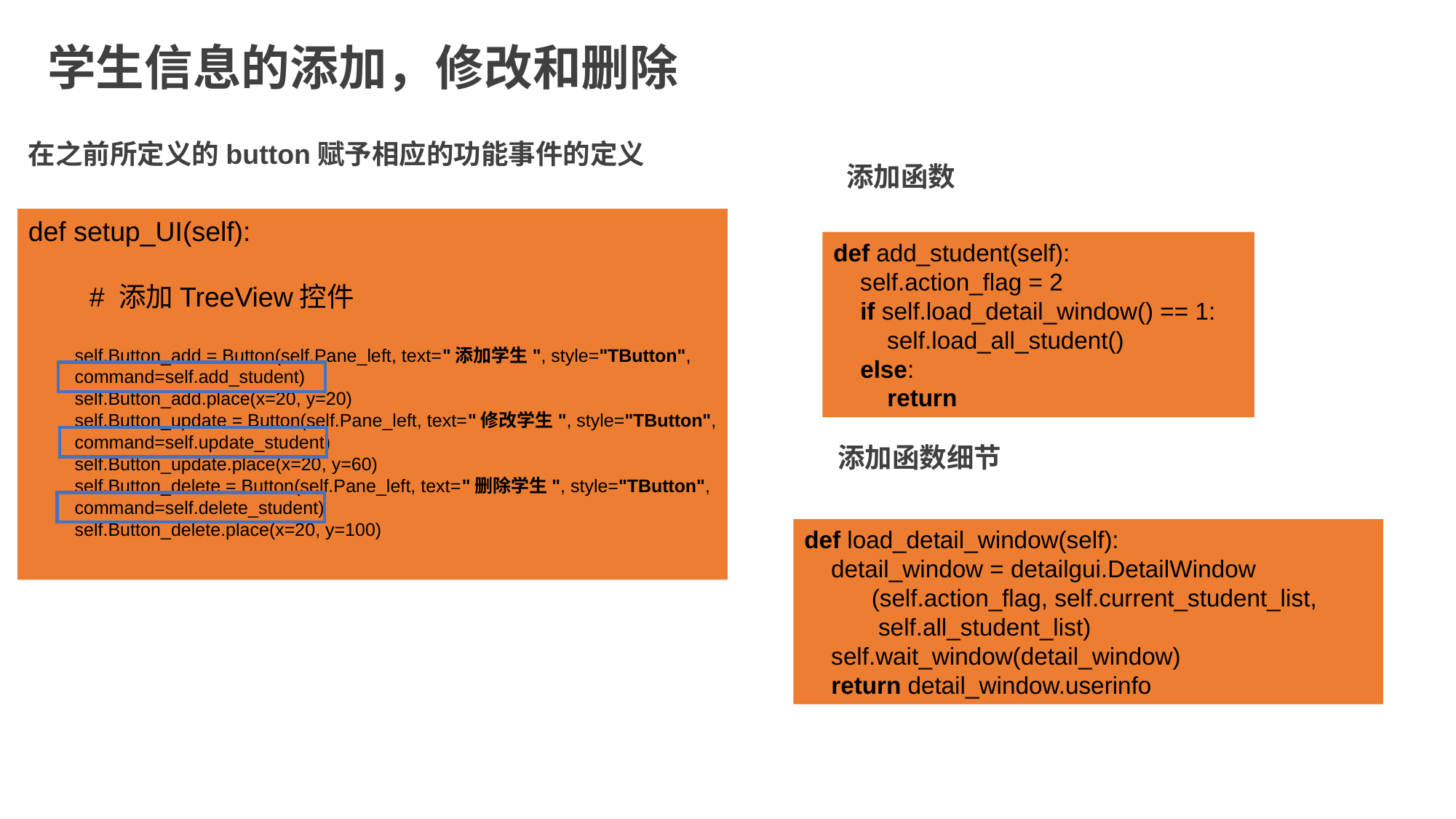

学生信息的添加，修改和删除
在之前所定义的button赋予相应的功能事件的定义
添加函数
def setup_UI(self):

        # 添加TreeView控件

        …

        …

def add_student(self):
    self.action_flag = 2
    if self.load_detail_window() == 1:
        self.load_all_student()
    else:
        return
self.Button_add = Button(self.Pane_left, text="添加学生", style="TButton", command=self.add_student)
self.Button_add.place(x=20, y=20)
self.Button_update = Button(self.Pane_left, text="修改学生", style="TButton", command=self.update_student)
self.Button_update.place(x=20, y=60)
self.Button_delete = Button(self.Pane_left, text="删除学生", style="TButton", command=self.delete_student)
self.Button_delete.place(x=20, y=100)

添加函数细节

def load_detail_window(self):
    detail_window = detailgui.DetailWindow
          (self.action_flag, self.current_student_list,
           self.all_student_list)
    self.wait_window(detail_window)
    return detail_window.userinfo